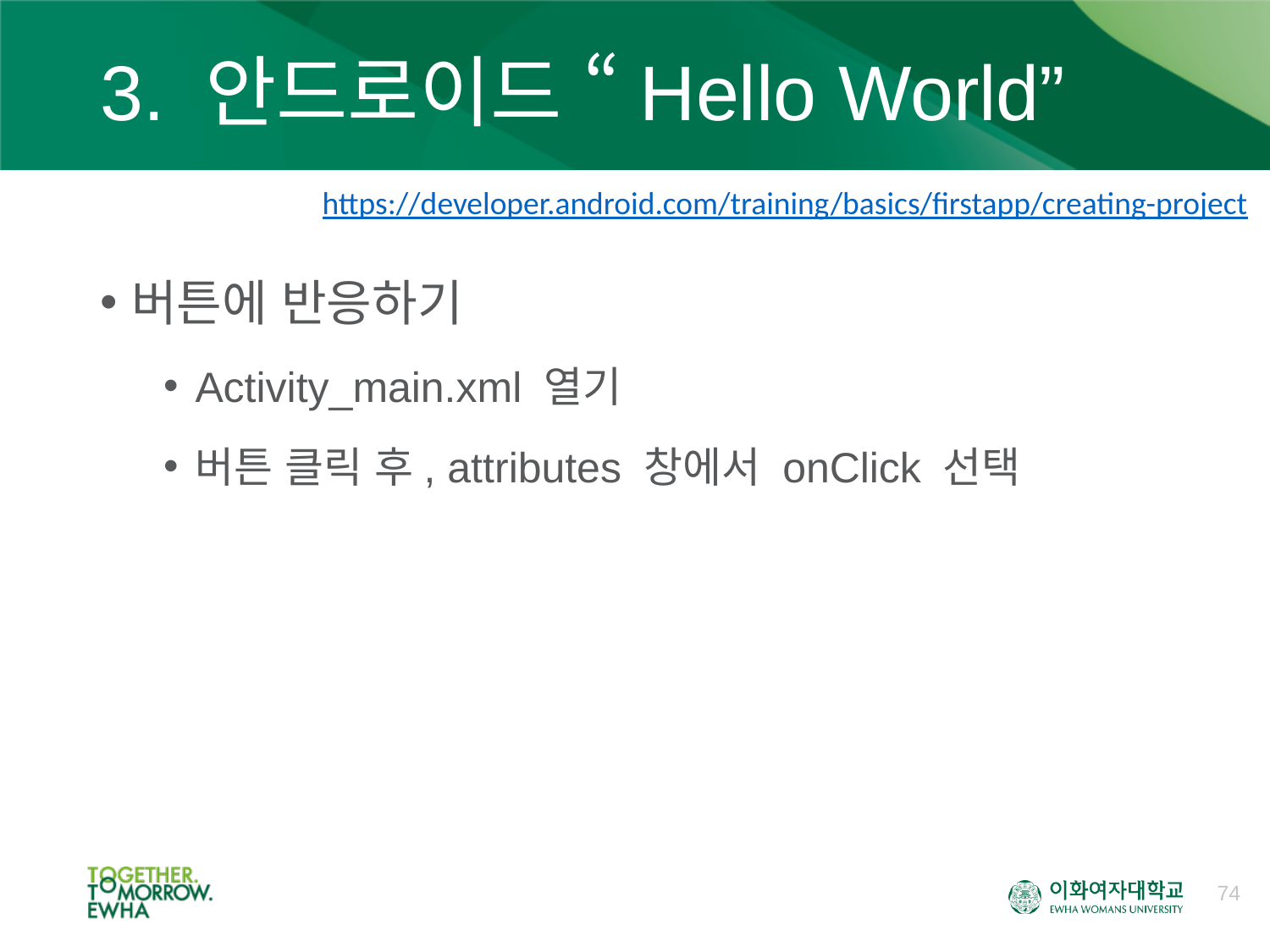

# 3. 안드로이드 “Hello World”
https://developer.android.com/training/basics/firstapp/creating-project
버튼에 반응하기
Activity_main.xml 열기
버튼 클릭 후, attributes 창에서 onClick 선택
74